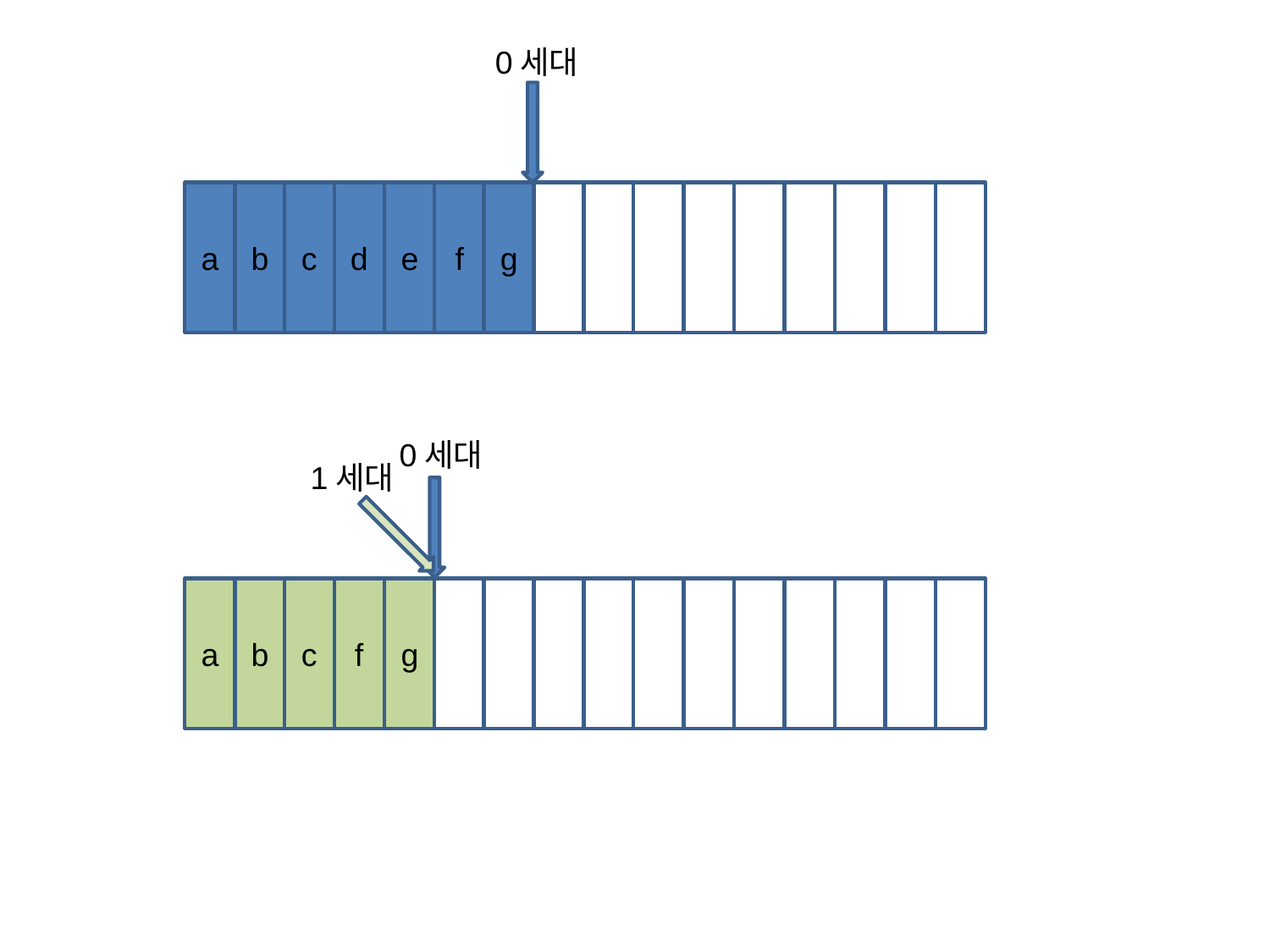

0세대

a
b
c
d
e
f
g

0세대
1세대

a
b
c
f
g